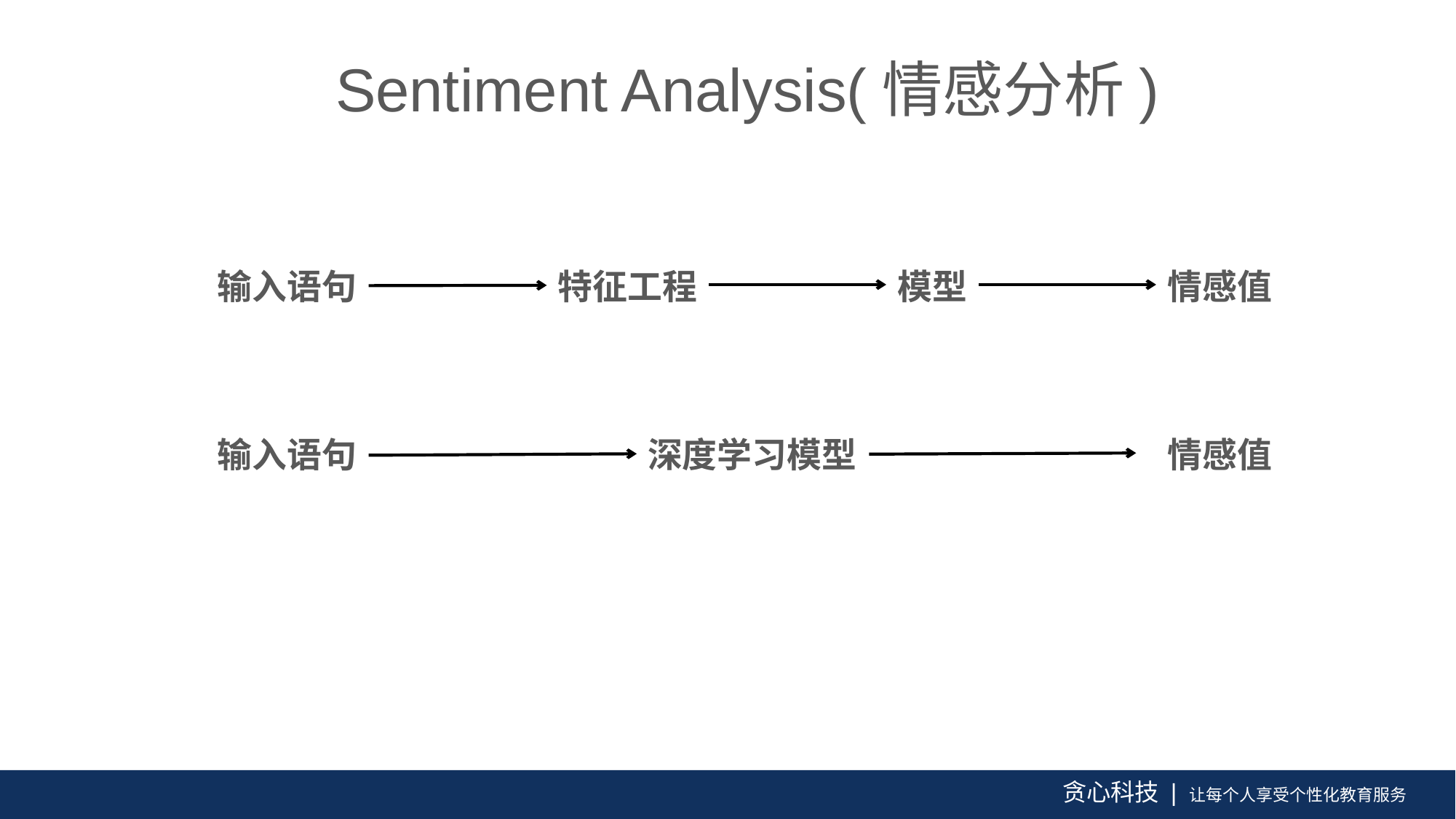

Sentiment Analysis(情感分析)
输入语句
特征工程
模型
情感值
输入语句
深度学习模型
情感值